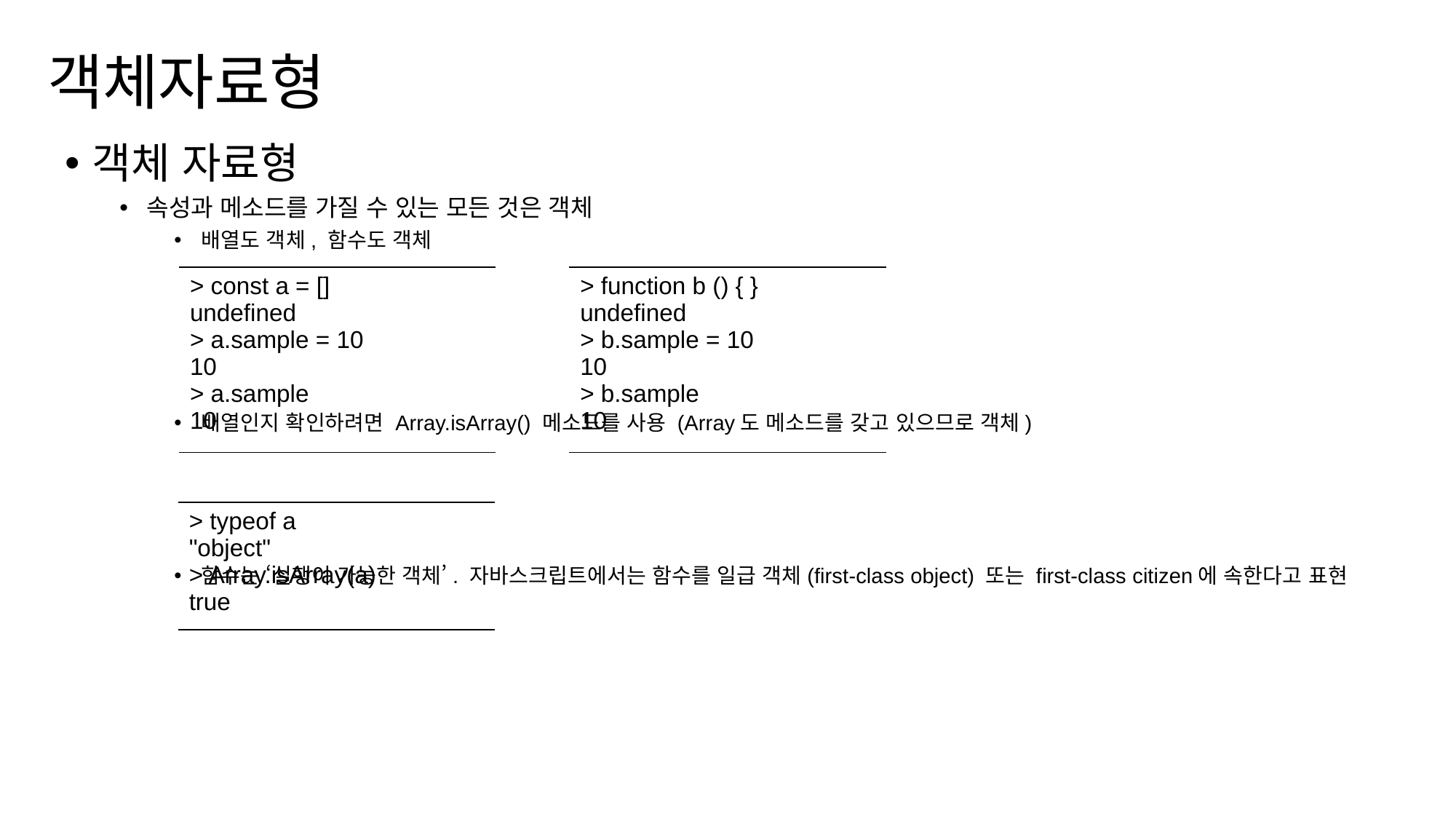

객체자료형
객체 자료형
속성과 메소드를 가질 수 있는 모든 것은 객체
배열도 객체, 함수도 객체

배열인지 확인하려면 Array.isArray() 메소드를 사용 (Array도 메소드를 갖고 있으므로 객체)

함수는 ‘실행이 가능한 객체’. 자바스크립트에서는 함수를 일급 객체(first-class object) 또는 first-class citizen에 속한다고 표현

| > const a = [] undefined > a.sample = 10 10 > a.sample 10 |
| --- |
| > function b () { } undefined > b.sample = 10 10 > b.sample 10 |
| --- |
| > typeof a "object" > Array.isArray(a) true |
| --- |